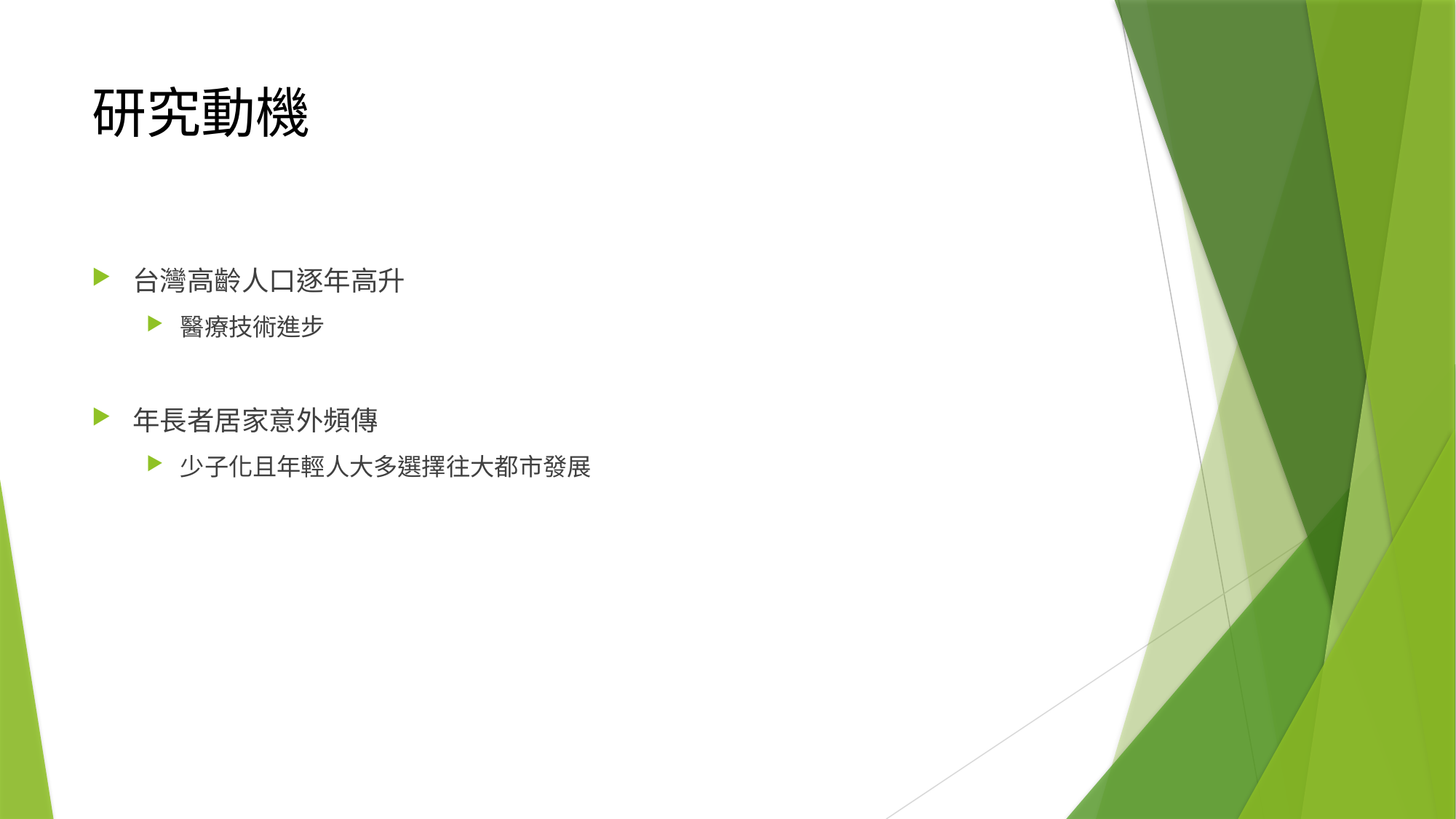

# 研究動機
台灣高齡人口逐年高升
醫療技術進步

年長者居家意外頻傳
少子化且年輕人大多選擇往大都市發展